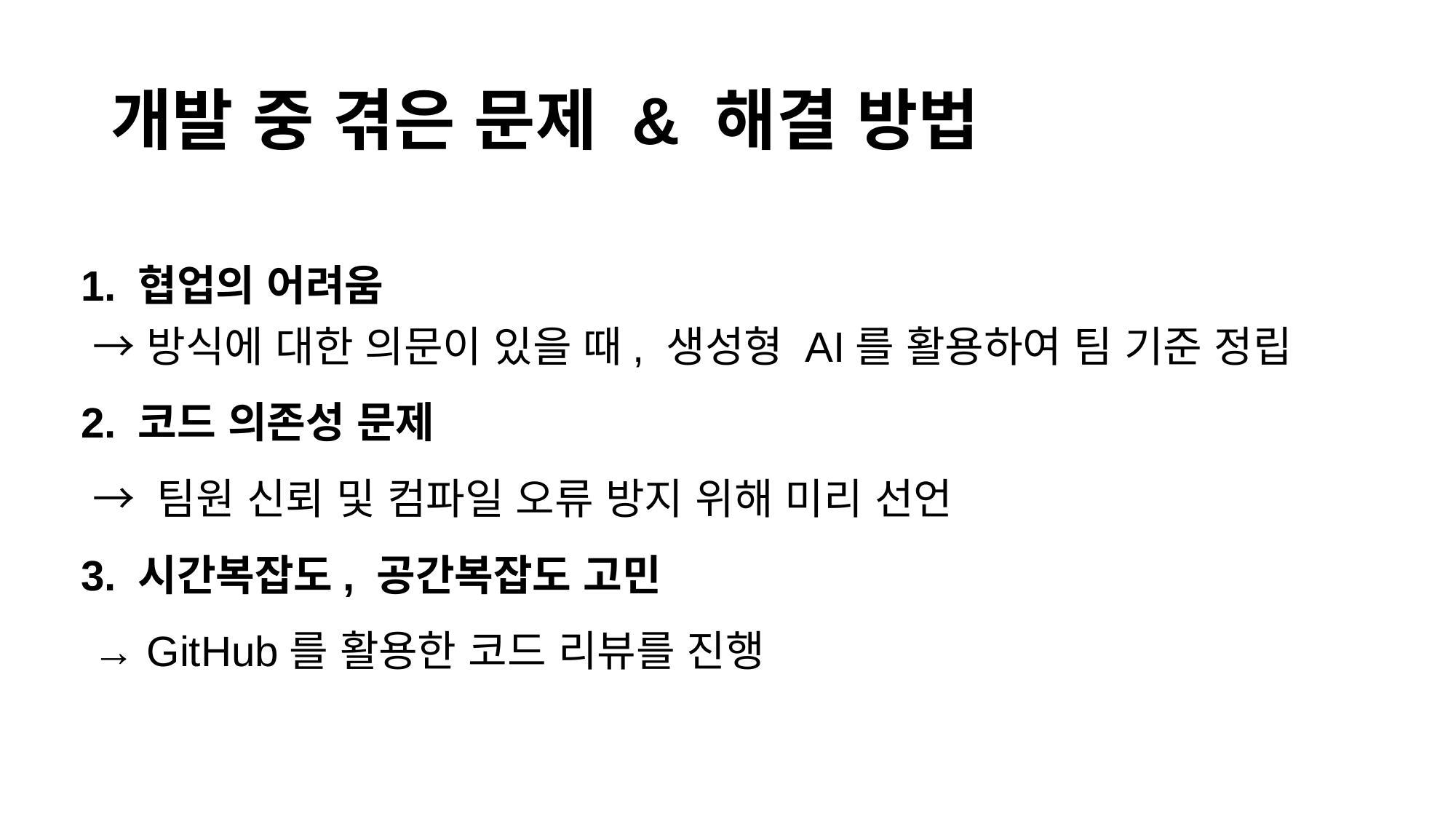

# 개발 중 겪은 문제 & 해결 방법
1. 협업의 어려움
 → 방식에 대한 의문이 있을 때, 생성형 AI를 활용하여 팀 기준 정립
2. 코드 의존성 문제
 → 팀원 신뢰 및 컴파일 오류 방지 위해 미리 선언
3. 시간복잡도, 공간복잡도 고민
 → GitHub를 활용한 코드 리뷰를 진행